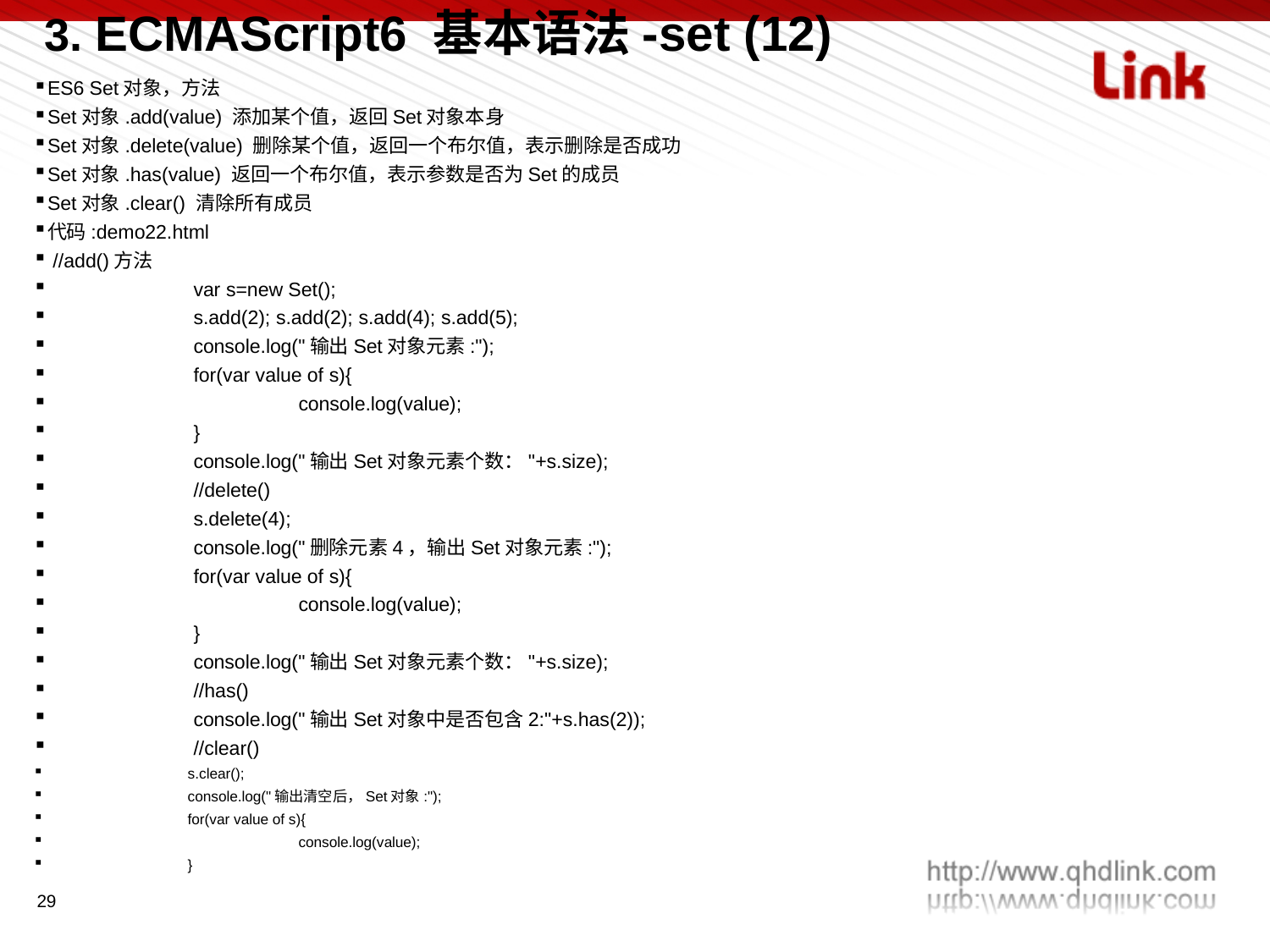

3. ECMAScript6 基本语法-set (12)
ES6 Set对象，方法
Set对象.add(value) 添加某个值，返回Set对象本身
Set对象.delete(value) 删除某个值，返回一个布尔值，表示删除是否成功
Set对象.has(value) 返回一个布尔值，表示参数是否为Set的成员
Set对象.clear() 清除所有成员
代码:demo22.html
 //add()方法
	    var s=new Set();
	    s.add(2); s.add(2); s.add(4); s.add(5);
	    console.log("输出Set对象元素:");
	    for(var value of s){
	    	console.log(value);
	    }
	    console.log("输出Set对象元素个数："+s.size);
	    //delete()
	    s.delete(4);
	    console.log("删除元素4，输出Set对象元素:");
	    for(var value of s){
	    	console.log(value);
	    }
	    console.log("输出Set对象元素个数："+s.size);
	    //has()
	    console.log("输出Set对象中是否包含2:"+s.has(2));
	    //clear()
	    s.clear();
	    console.log("输出清空后，Set对象:");
	    for(var value of s){
	    	console.log(value);
	    }
29